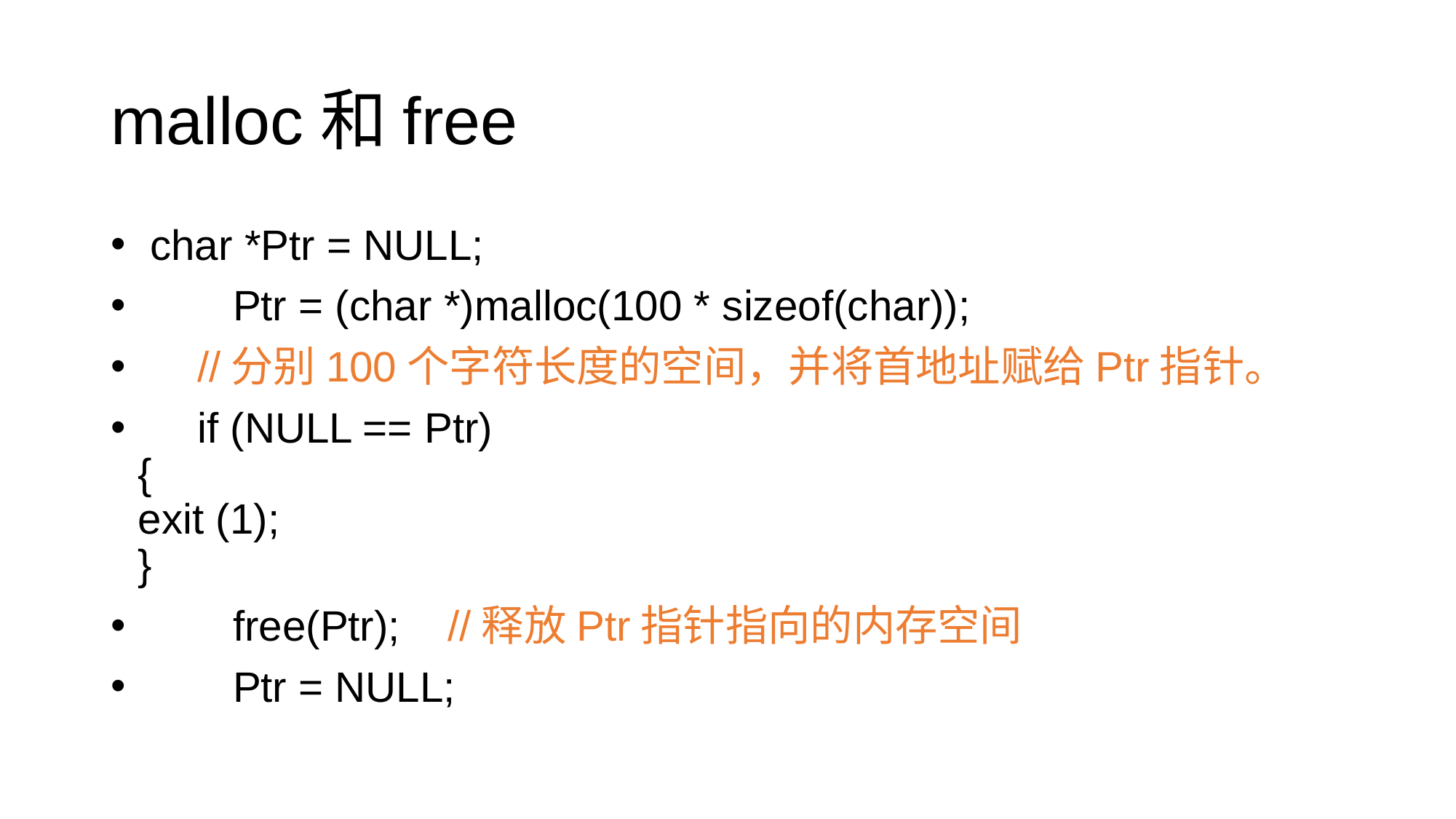

# malloc和free
 char *Ptr = NULL;
        Ptr = (char *)malloc(100 * sizeof(char));
     //分别100个字符长度的空间，并将首地址赋给Ptr指针。
     if (NULL == Ptr)
{
exit (1);
}
        free(Ptr);    //释放Ptr指针指向的内存空间
        Ptr = NULL;